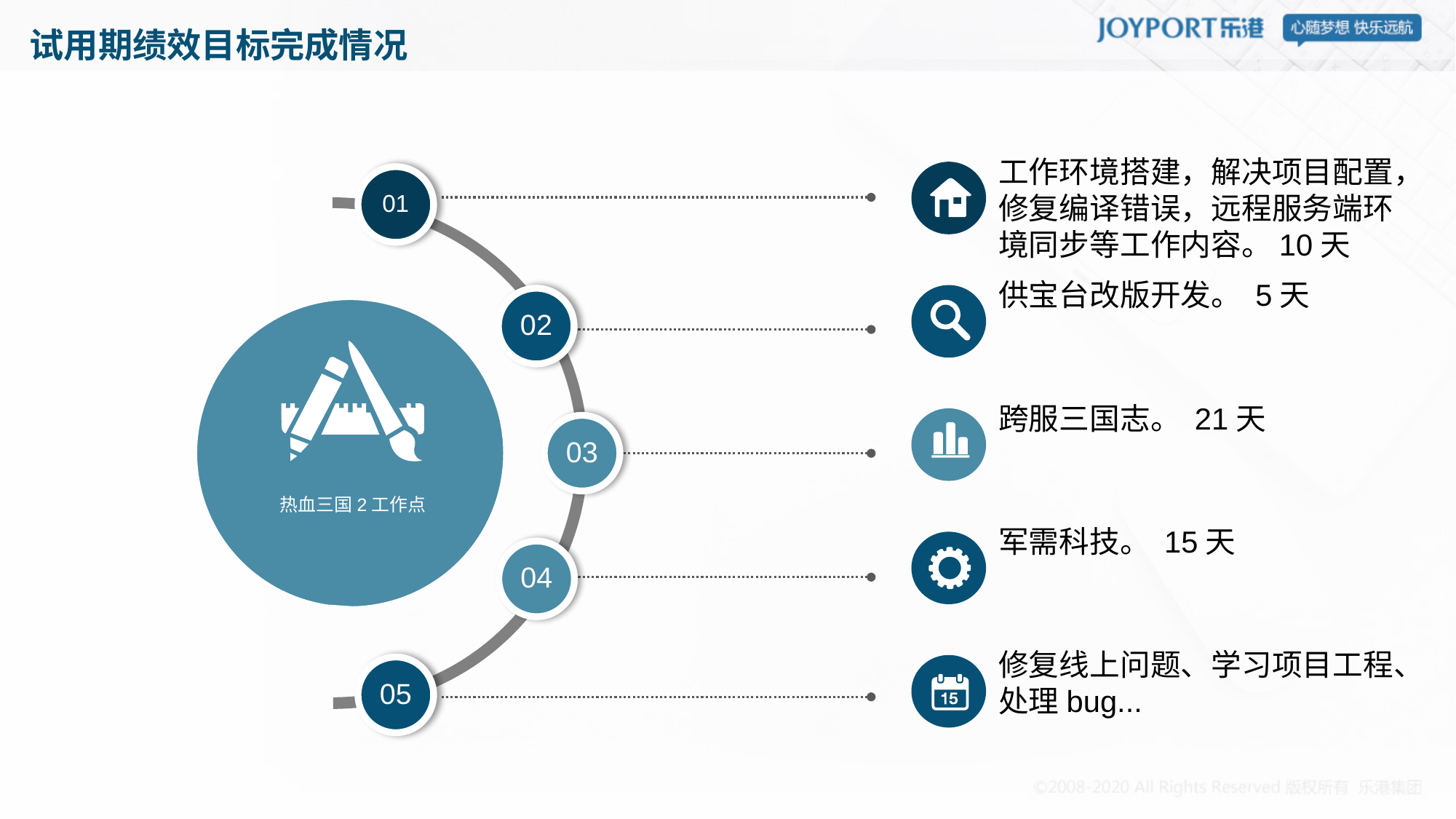

# 试用期绩效目标完成情况
工作环境搭建，解决项目配置，修复编译错误，远程服务端环境同步等工作内容。10天

01

供宝台改版开发。 5天

02

热血三国2工作点

跨服三国志。 21天

03

军需科技。 15天

04

修复线上问题、学习项目工程、处理bug...

05